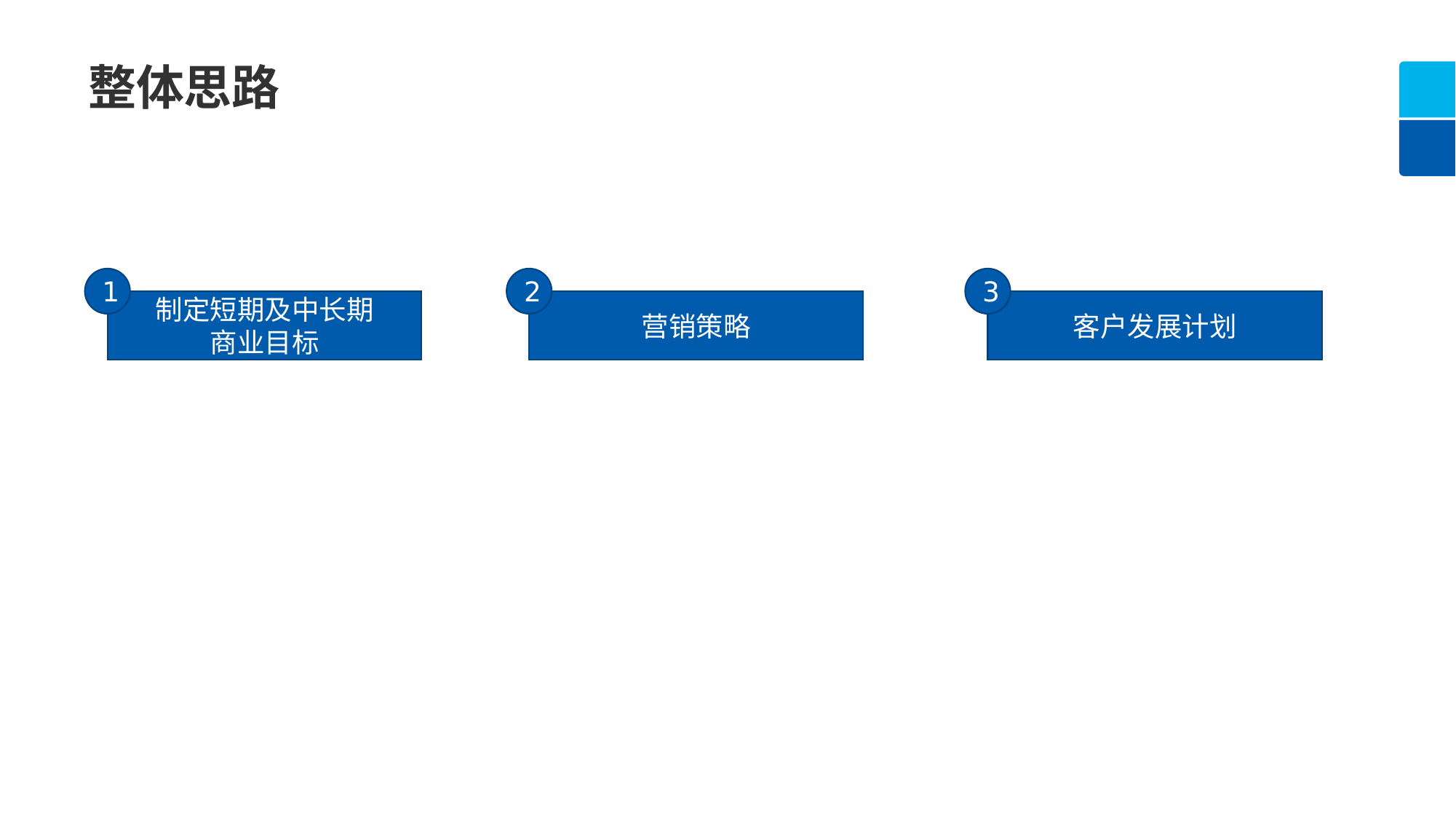

整体思路
1
2
3
制定短期及中长期
商业目标
营销策略
客户发展计划